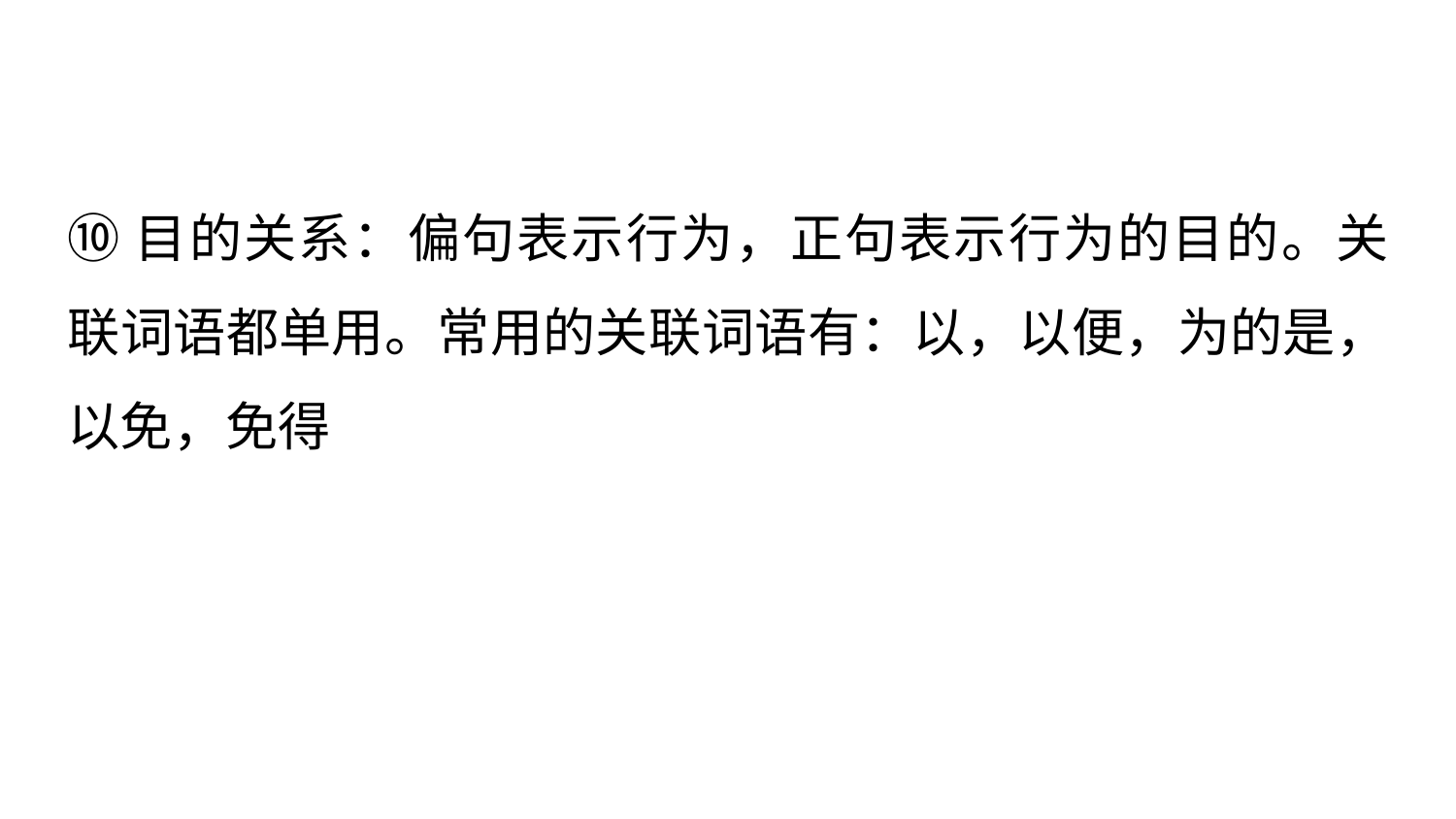

⑩目的关系：偏句表示行为，正句表示行为的目的。关联词语都单用。常用的关联词语有：以，以便，为的是，以免，免得